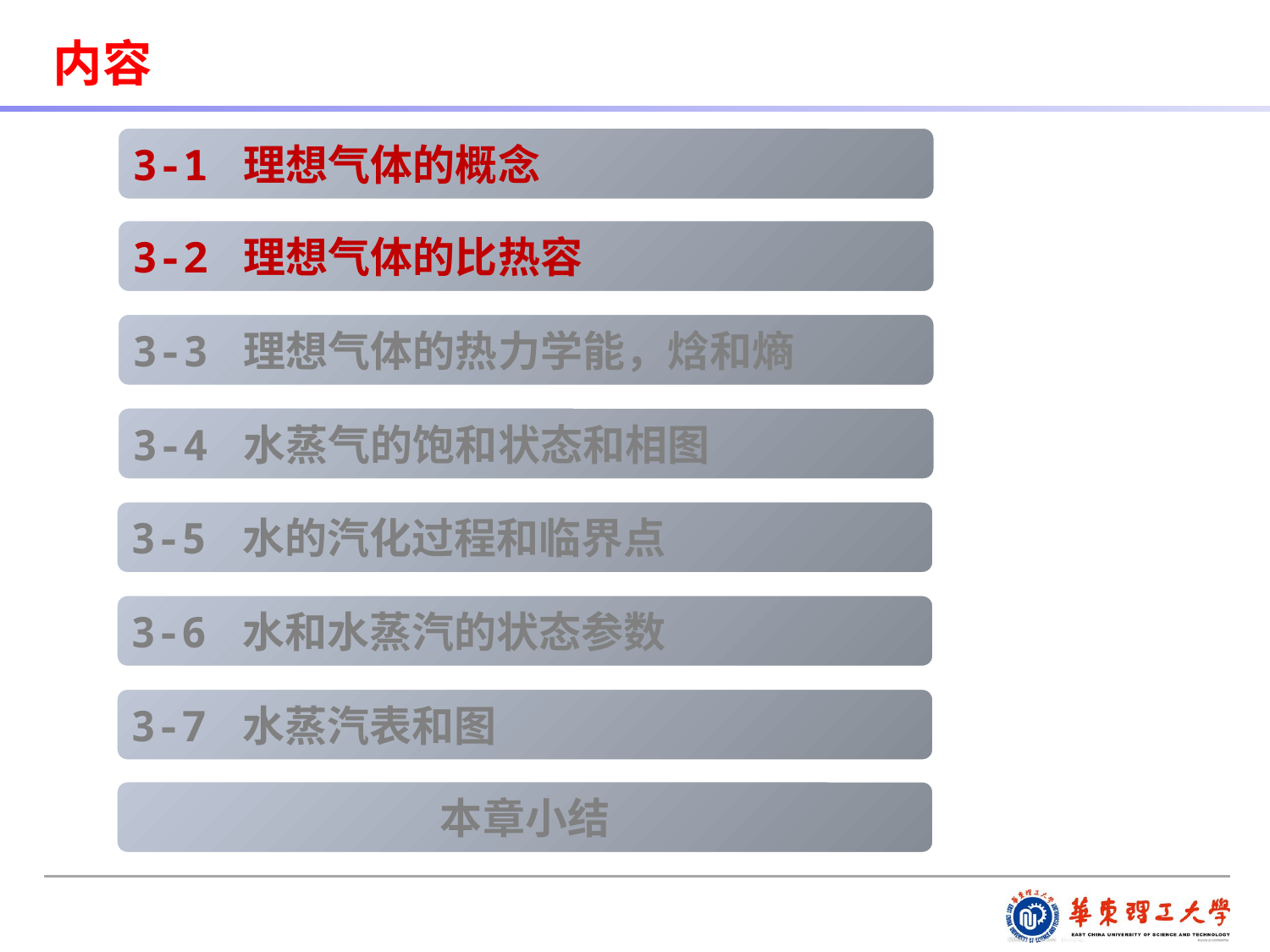

内容
3-1 理想气体的概念
3-2 理想气体的比热容
3-3 理想气体的热力学能，焓和熵
3-4 水蒸气的饱和状态和相图
3-5 水的汽化过程和临界点
3-6 水和水蒸汽的状态参数
3-7 水蒸汽表和图
本章小结